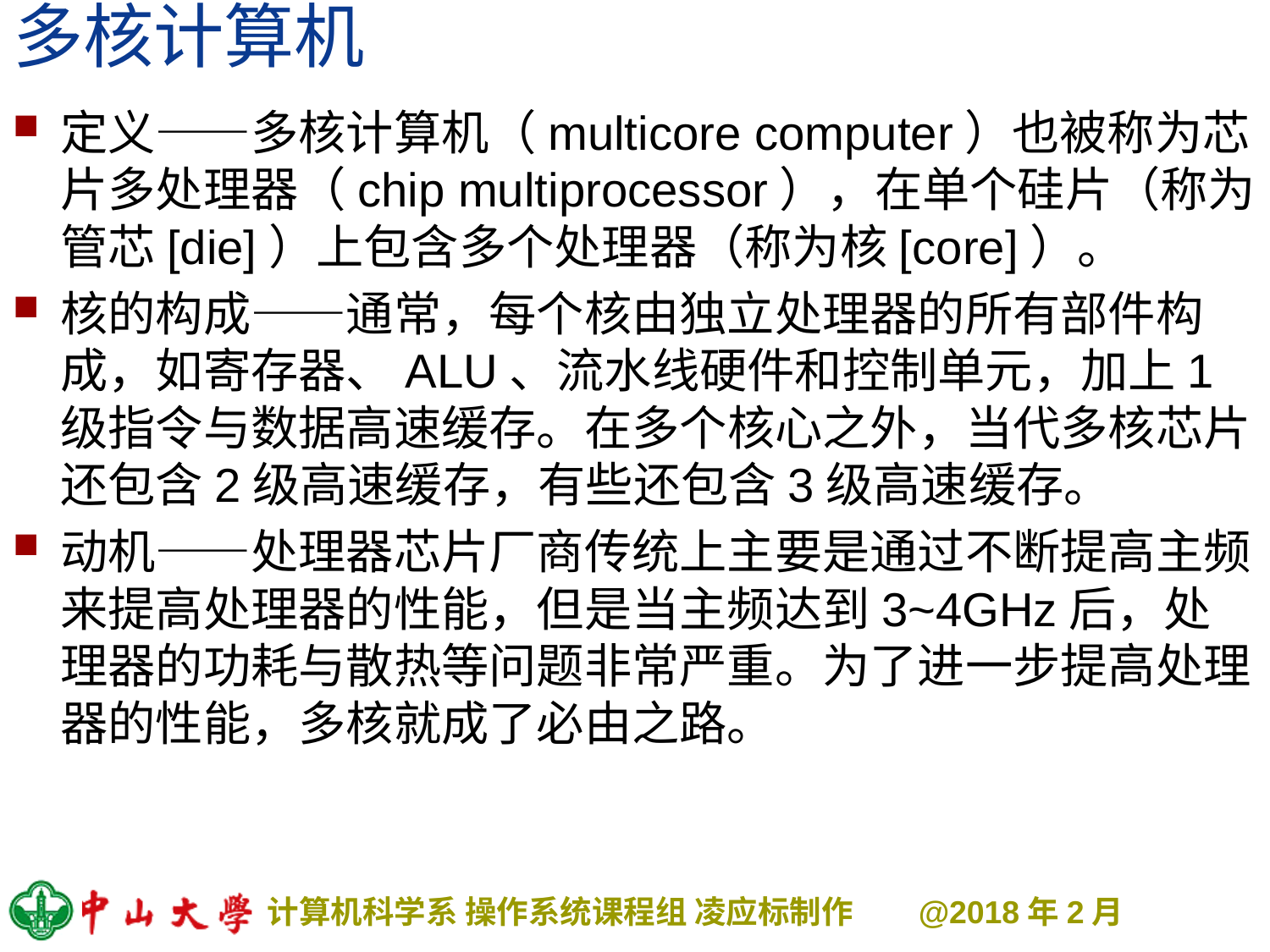

# 多核计算机
定义——多核计算机（multicore computer）也被称为芯片多处理器（chip multiprocessor），在单个硅片（称为管芯[die]）上包含多个处理器（称为核[core]）。
核的构成——通常，每个核由独立处理器的所有部件构成，如寄存器、ALU、流水线硬件和控制单元，加上1级指令与数据高速缓存。在多个核心之外，当代多核芯片还包含2级高速缓存，有些还包含3级高速缓存。
动机——处理器芯片厂商传统上主要是通过不断提高主频来提高处理器的性能，但是当主频达到3~4GHz后，处理器的功耗与散热等问题非常严重。为了进一步提高处理器的性能，多核就成了必由之路。